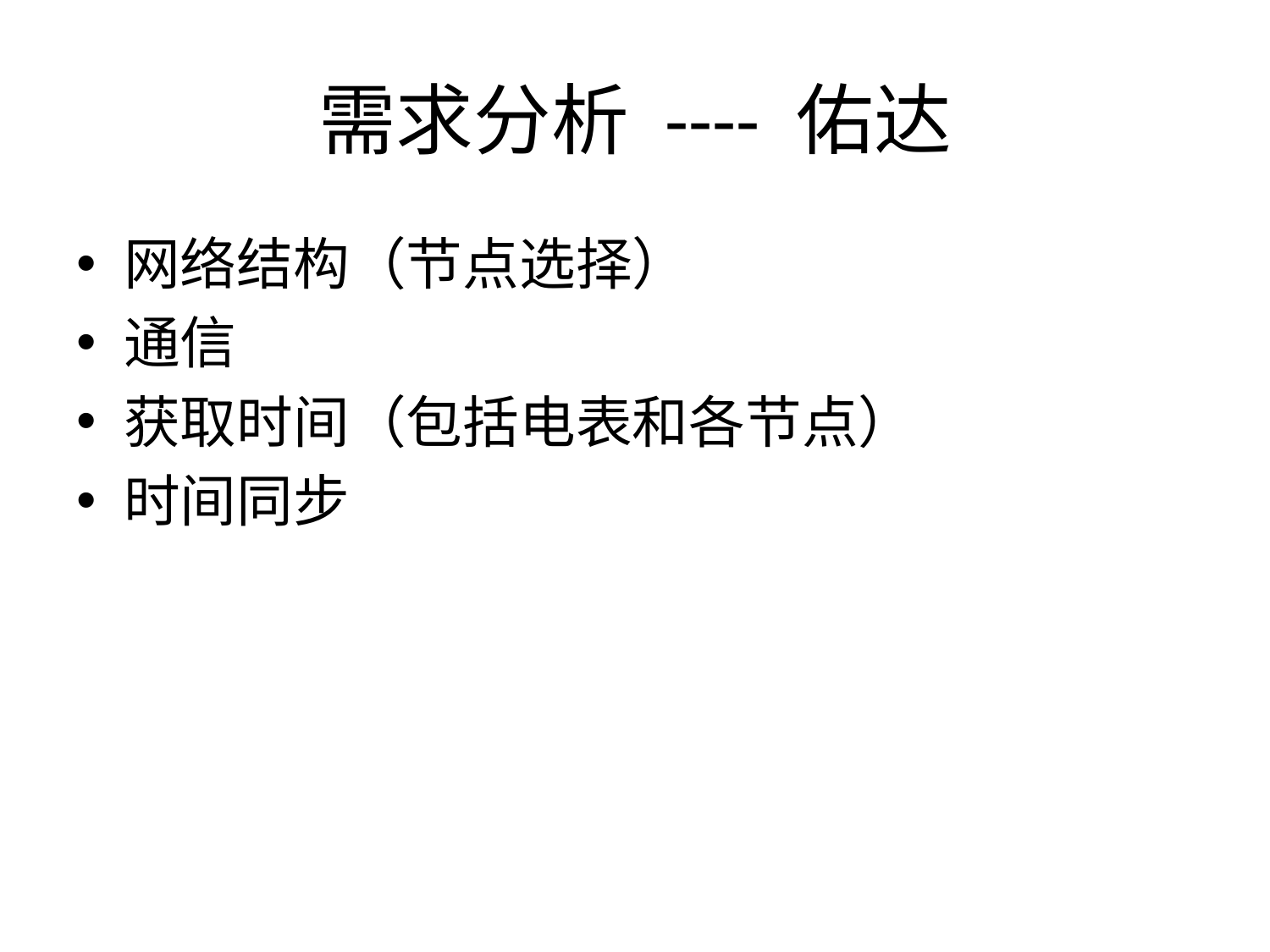

# 需求分析 ---- 佑达
网络结构（节点选择）
通信
获取时间（包括电表和各节点）
时间同步